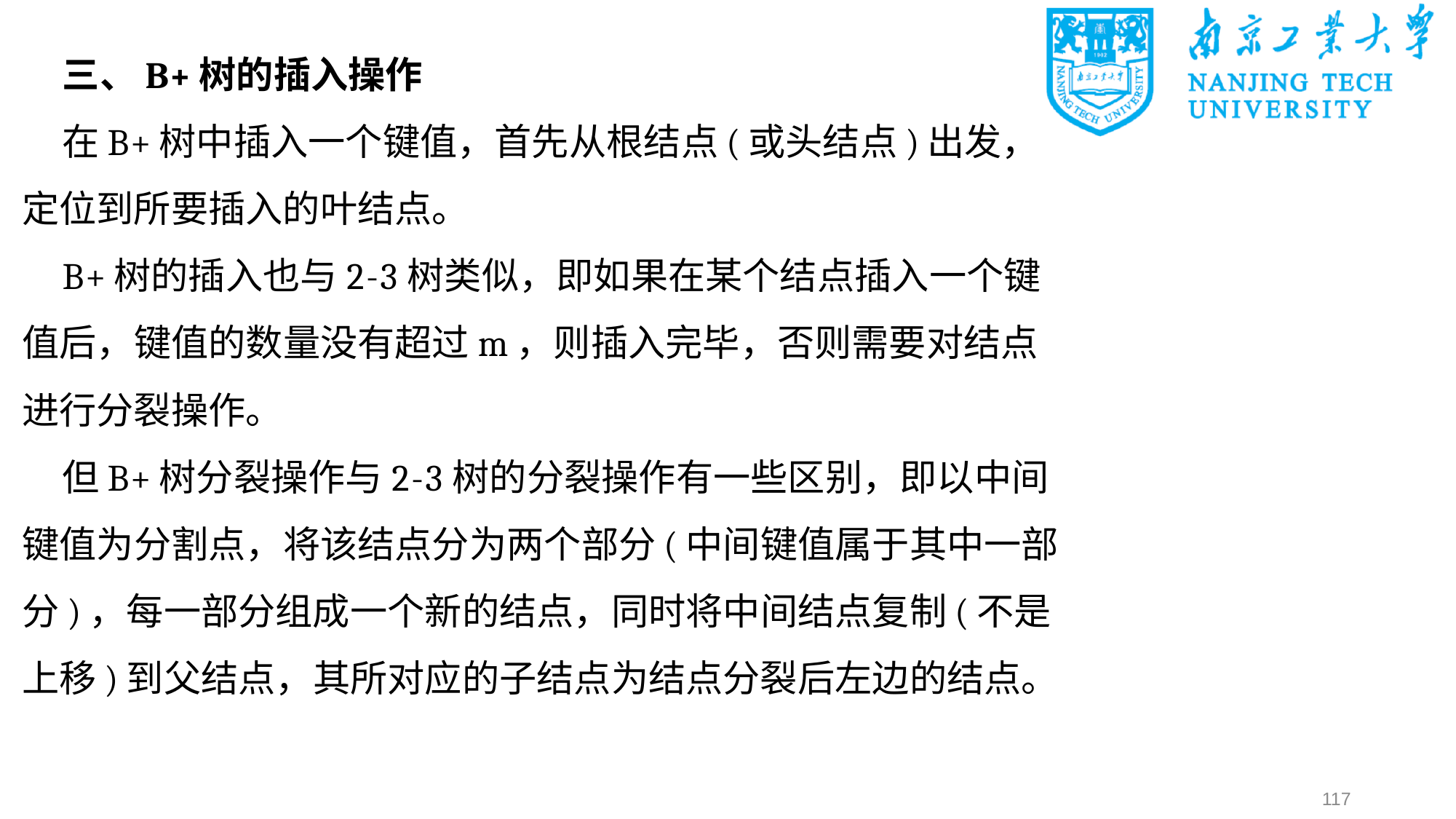

三、B+树的插入操作
在B+树中插入一个键值，首先从根结点(或头结点)出发，定位到所要插入的叶结点。
B+树的插入也与2-3树类似，即如果在某个结点插入一个键值后，键值的数量没有超过m，则插入完毕，否则需要对结点进行分裂操作。
但B+树分裂操作与2-3树的分裂操作有一些区别，即以中间键值为分割点，将该结点分为两个部分(中间键值属于其中一部分)，每一部分组成一个新的结点，同时将中间结点复制(不是上移)到父结点，其所对应的子结点为结点分裂后左边的结点。
117